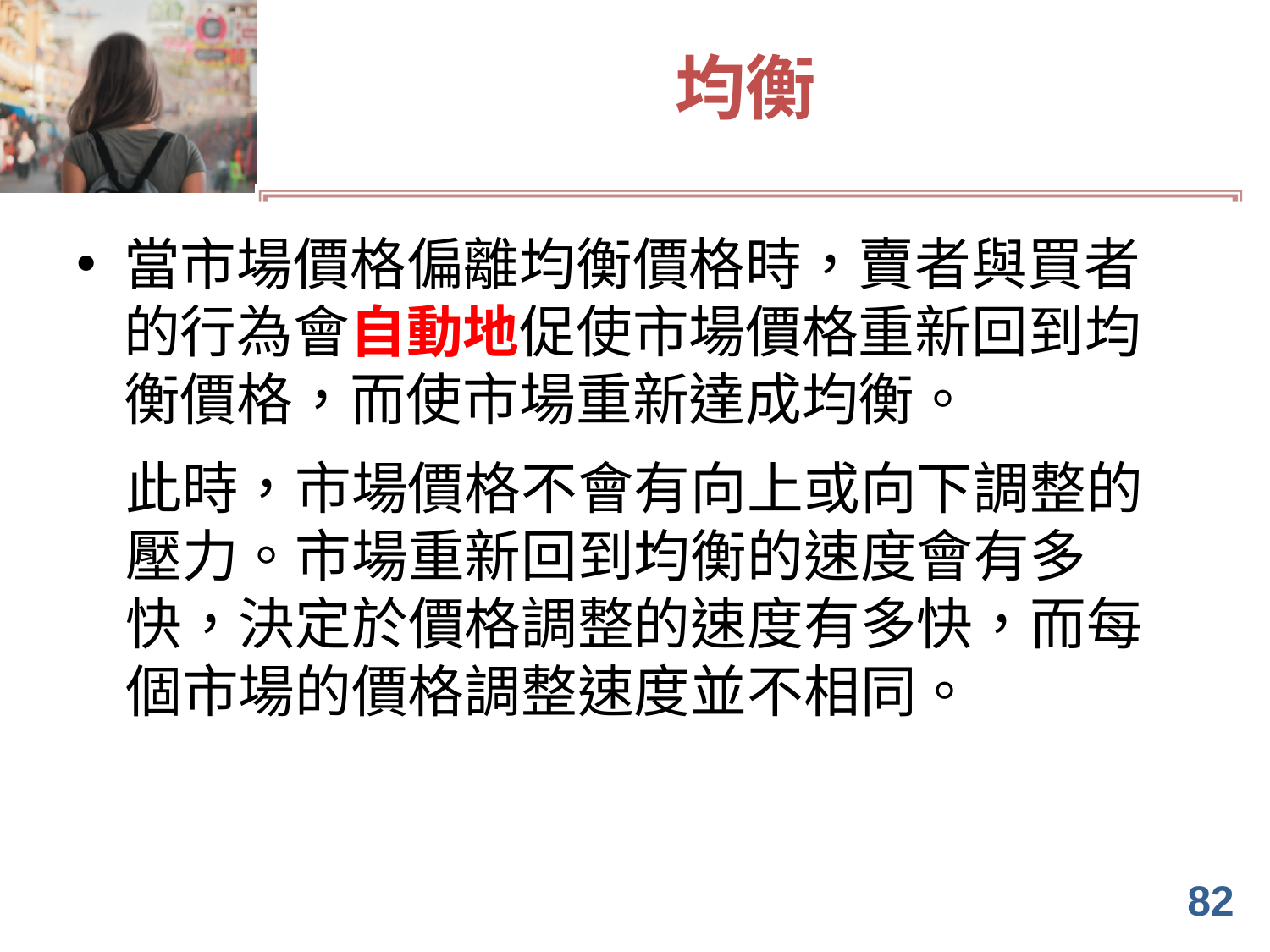

# 均衡
當市場價格偏離均衡價格時，賣者與買者的行為會自動地促使市場價格重新回到均衡價格，而使市場重新達成均衡。
此時，市場價格不會有向上或向下調整的壓力。市場重新回到均衡的速度會有多快，決定於價格調整的速度有多快，而每個市場的價格調整速度並不相同。

82